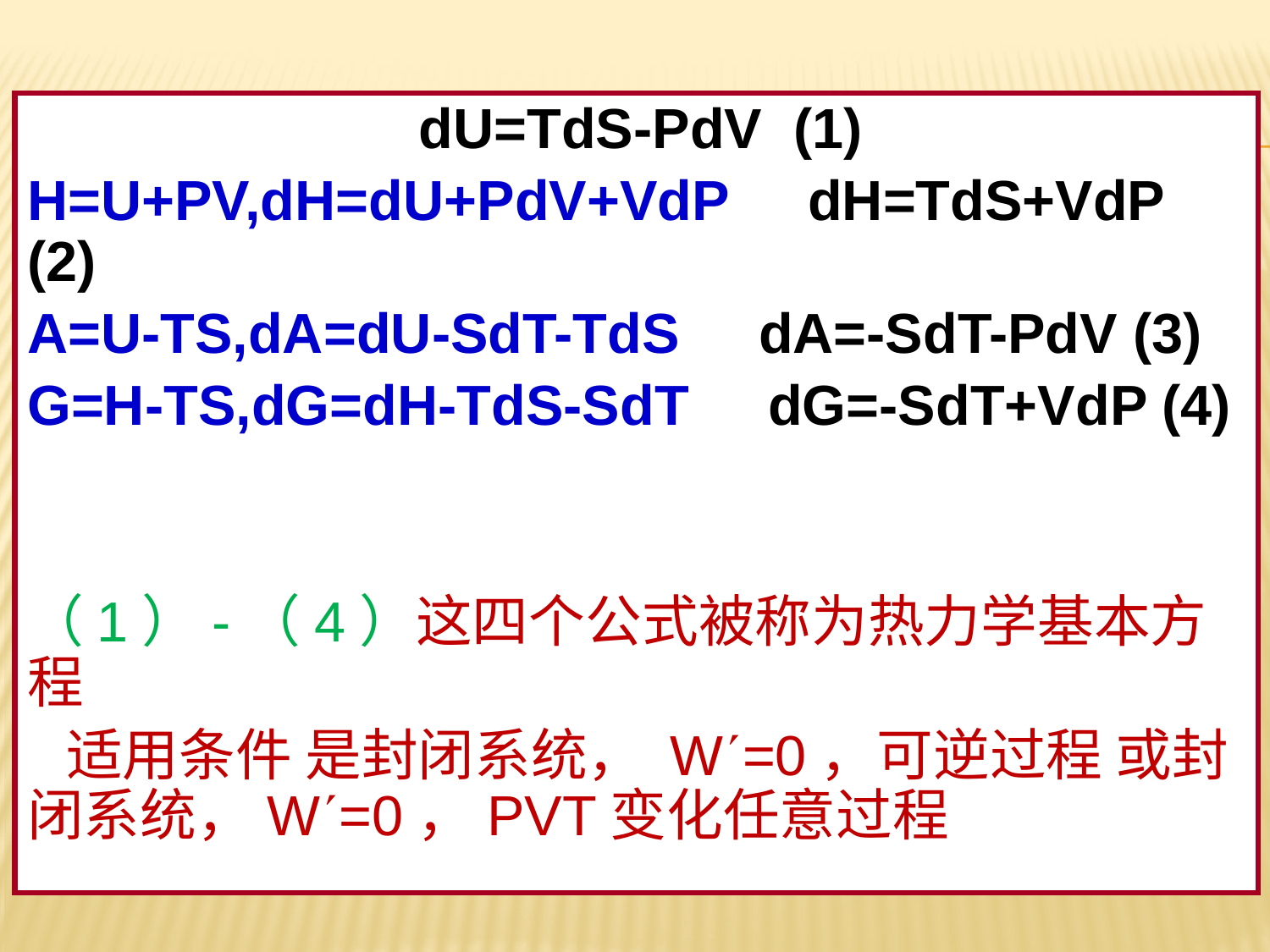

dU=TdS-PdV  (1)
H=U+PV,dH=dU+PdV+VdP     dH=TdS+VdP  (2)
A=U-TS,dA=dU-SdT-TdS     dA=-SdT-PdV (3)
G=H-TS,dG=dH-TdS-SdT     dG=-SdT+VdP (4)

（1）-（4）这四个公式被称为热力学基本方程
  适用条件 是封闭系统， W′=0，可逆过程 或封闭系统，W′=0，PVT变化任意过程